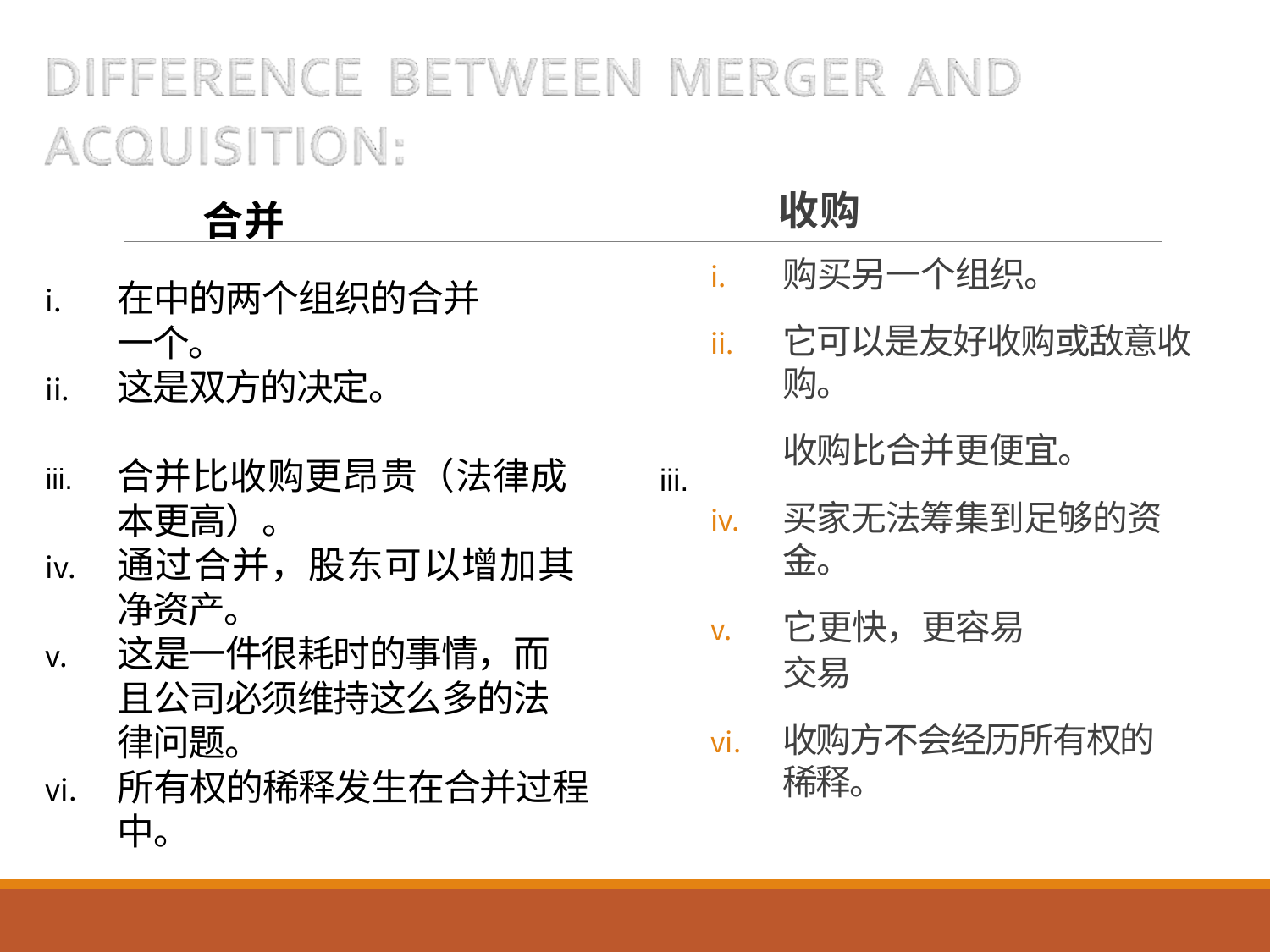

# 收购
合并
购买另一个组织。
它可以是友好收购或敌意收购。
收购比合并更便宜。
买家无法筹集到足够的资金。
它更快，更容易
交易
收购方不会经历所有权的稀释。
在中的两个组织的合并
一个。
这是双方的决定。
合并比收购更昂贵（法律成本更高）。
通过合并，股东可以增加其净资产。
这是一件很耗时的事情，而且公司必须维持这么多的法律问题。
所有权的稀释发生在合并过程中。
iii.
iii.